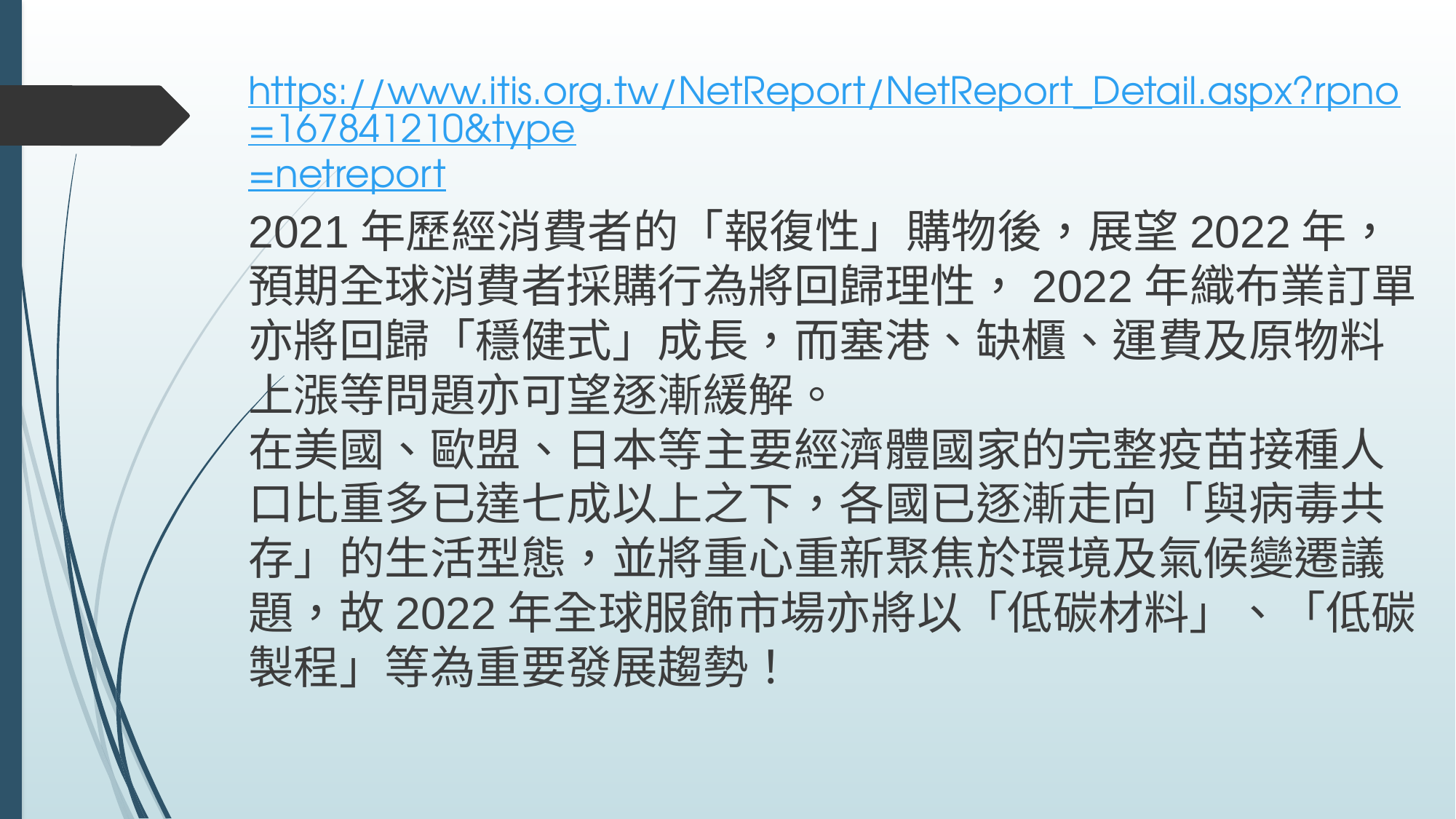

https://www.itis.org.tw/NetReport/NetReport_Detail.aspx?rpno=167841210&type=netreport
2021年歷經消費者的「報復性」購物後，展望2022年，預期全球消費者採購行為將回歸理性，2022年織布業訂單亦將回歸「穩健式」成長，而塞港、缺櫃、運費及原物料上漲等問題亦可望逐漸緩解。
在美國、歐盟、日本等主要經濟體國家的完整疫苗接種人口比重多已達七成以上之下，各國已逐漸走向「與病毒共存」的生活型態，並將重心重新聚焦於環境及氣候變遷議題，故2022年全球服飾市場亦將以「低碳材料」、「低碳製程」等為重要發展趨勢！